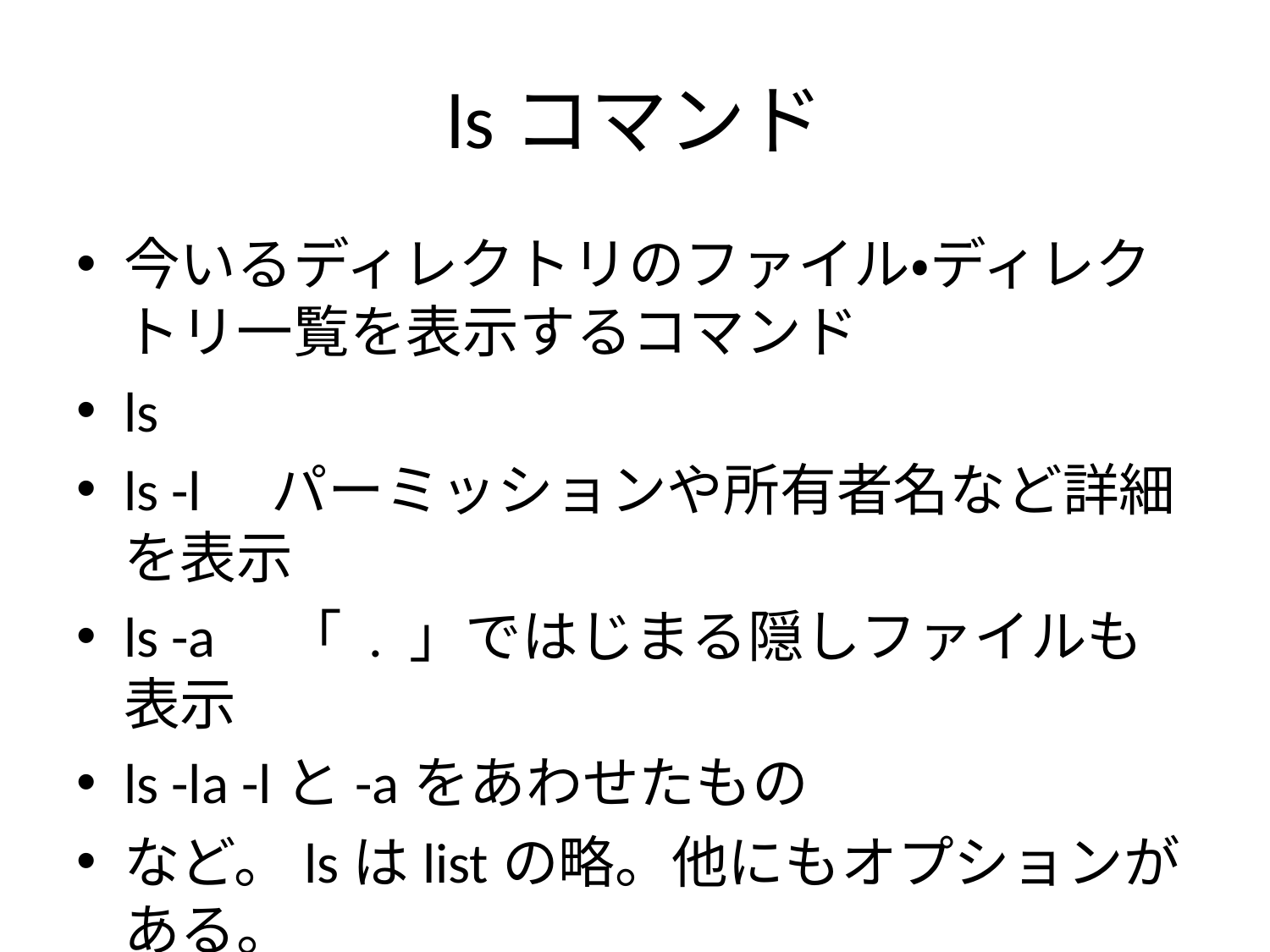

# lsコマンド
今いるディレクトリのファイル・ディレクトリ一覧を表示するコマンド
ls
ls -l　パーミッションや所有者名など詳細を表示
ls -a　「 . 」ではじまる隠しファイルも表示
ls -la -lと-aをあわせたもの
など。lsはlistの略。他にもオプションがある。